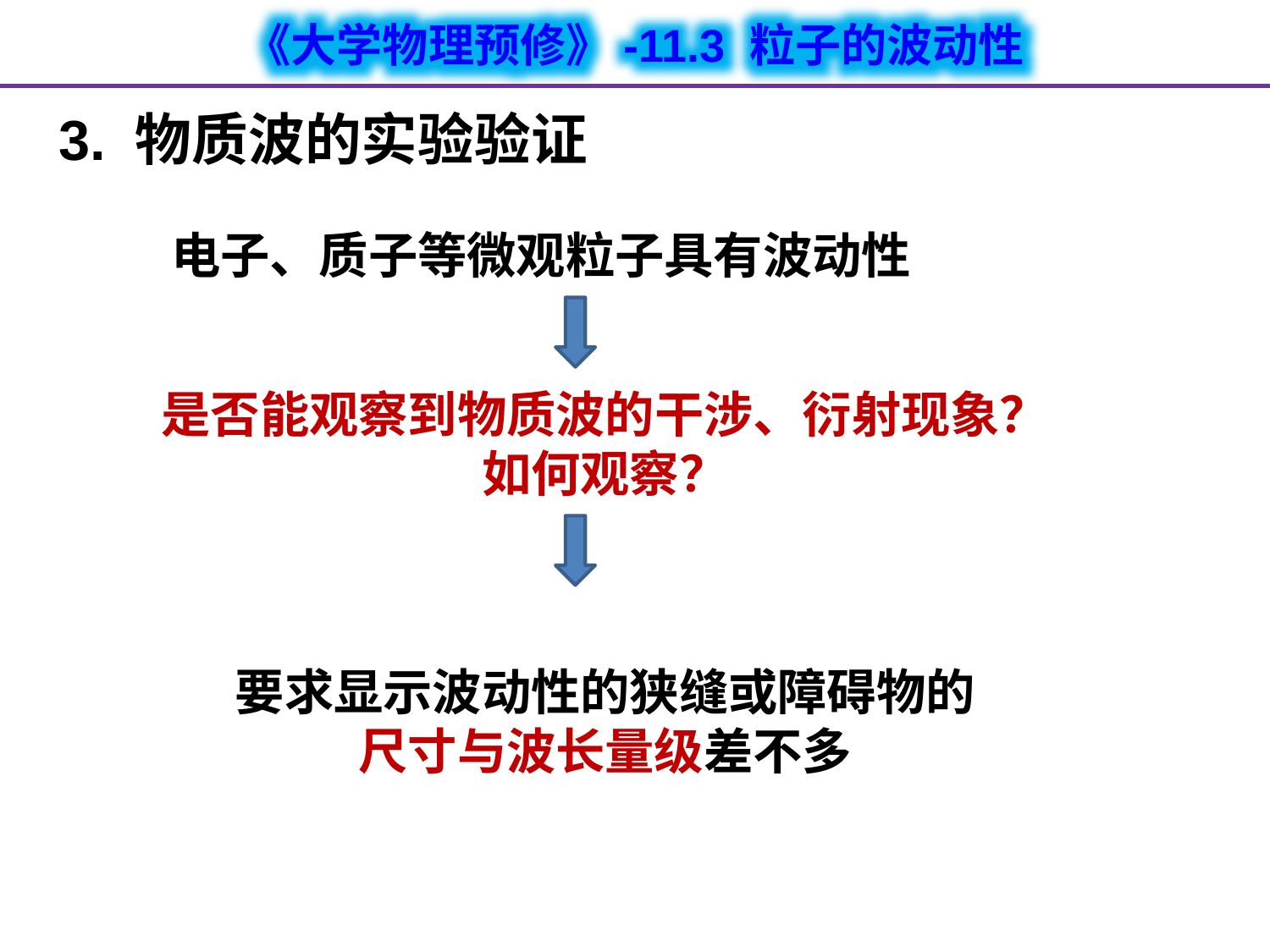

3. 物质波的实验验证
电子、质子等微观粒子具有波动性

是否能观察到物质波的干涉、衍射现象？
如何观察？

要求显示波动性的狭缝或障碍物的
尺寸与波长量级差不多